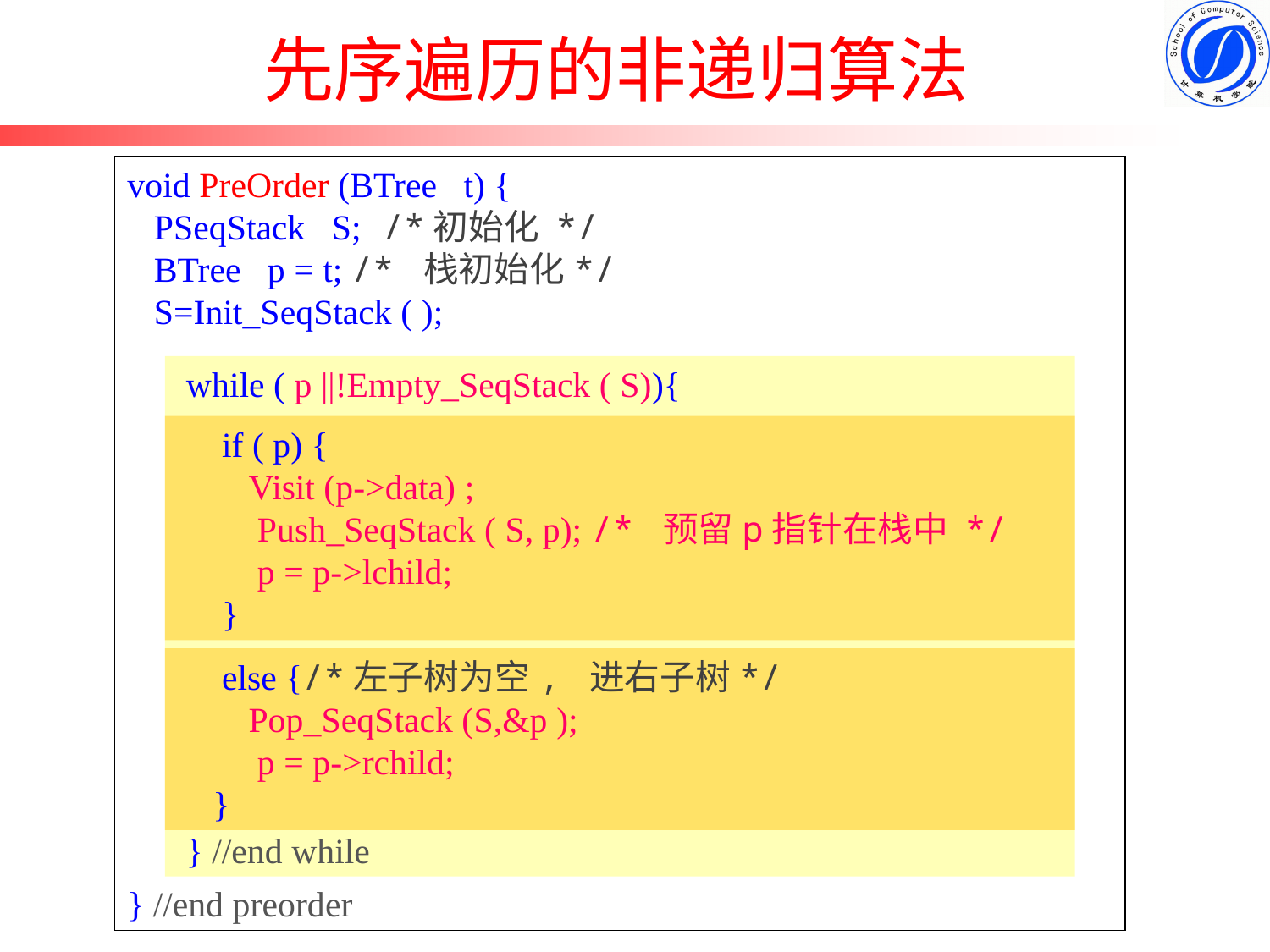

# 先序遍历的非递归算法
void PreOrder (BTree   t) {
   PSeqStack   S; /*初始化 */
   BTree   p = t; /* 栈初始化*/
   S=Init_SeqStack ( );

} //end preorder
 while ( p ||!Empty_SeqStack ( S)){

 } //end while
     if ( p) {
        Visit (p->data) ;
         Push_SeqStack ( S, p); /* 预留p指针在栈中 */
         p = p->lchild;
     }
     else {/*左子树为空, 进右子树*/
        Pop_SeqStack (S,&p );
         p = p->rchild;
    }